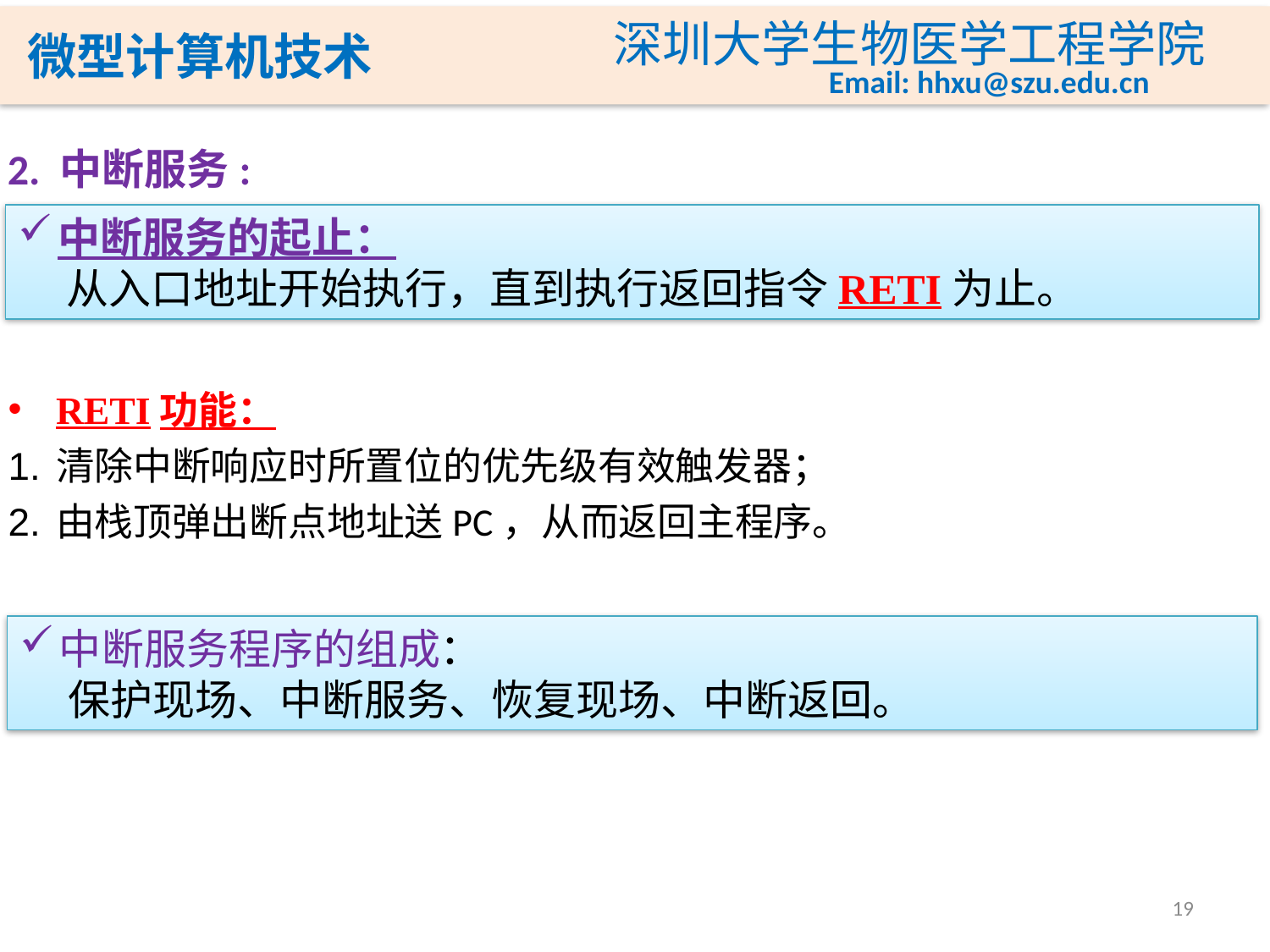

2. 中断服务:
中断服务的起止：
    从入口地址开始执行，直到执行返回指令RETI为止。
RETI功能：
清除中断响应时所置位的优先级有效触发器；
由栈顶弹出断点地址送PC，从而返回主程序。
中断服务程序的组成：
    保护现场、中断服务、恢复现场、中断返回。
19